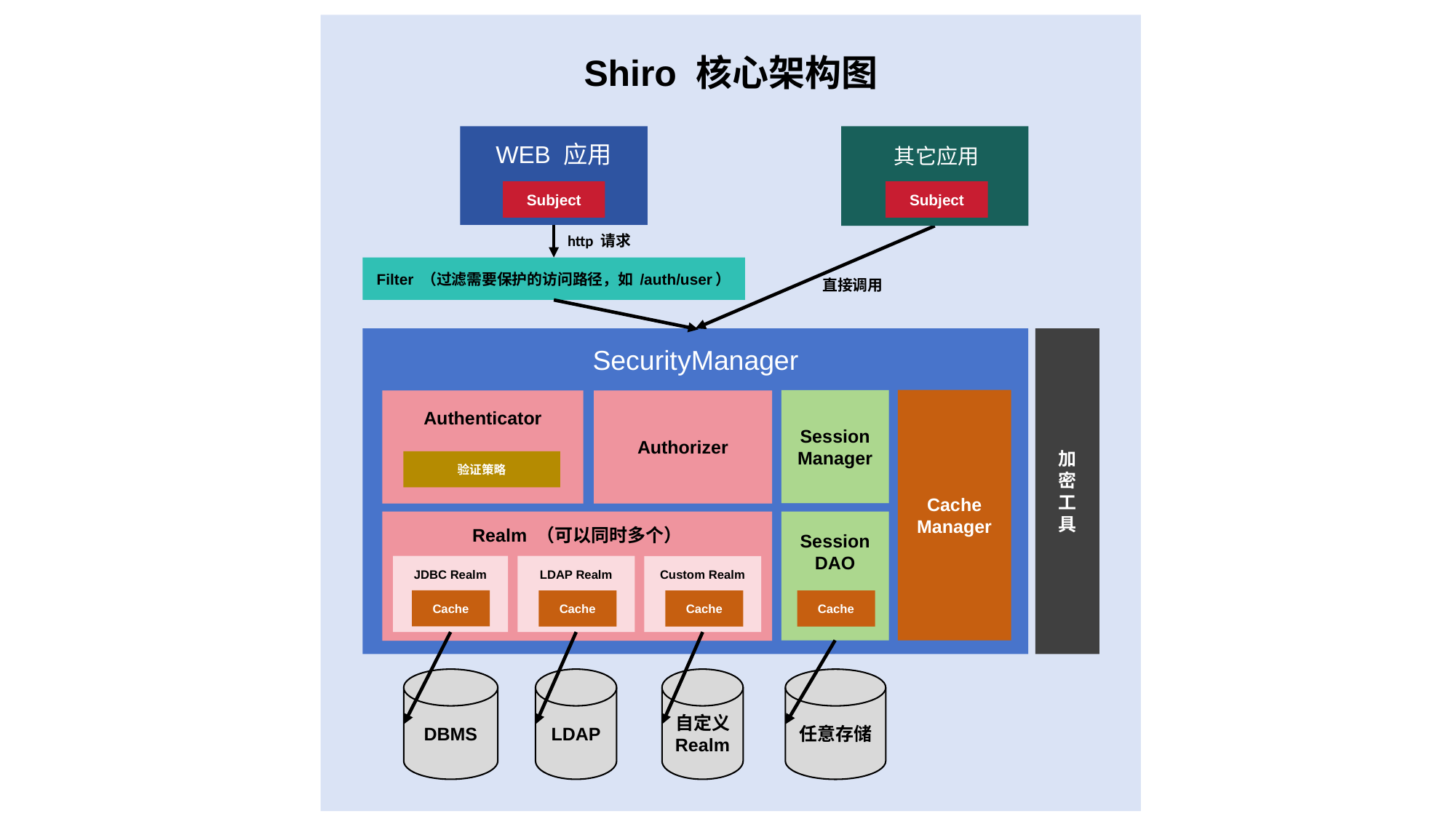

Shiro 核心架构图

WEB 应用
Subject

其它应用
Subject
http 请求
Filter （过滤需要保护的访问路径，如 /auth/user）
直接调用

加
密
工
具
SecurityManager
Session
Manager
Cache
Manager

Authorizer
Authenticator
验证策略

Realm （可以同时多个）
Session DAO

JDBC Realm
Cache

LDAP Realm
Cache

Custom Realm
Cache
Cache
DBMS
LDAP
自定义 Realm
任意存储